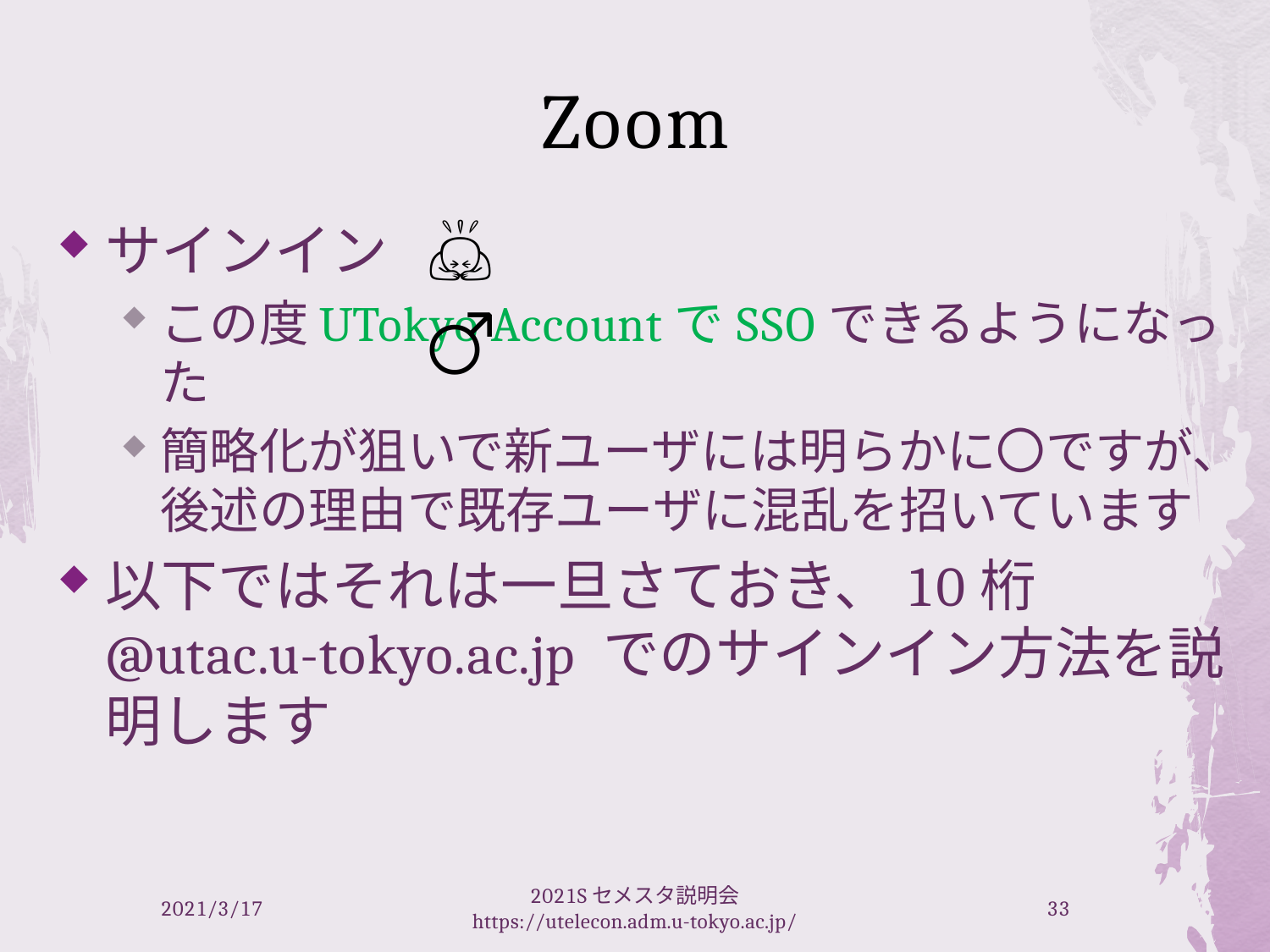

# Zoom
🙇‍♂️
サインイン
この度UTokyo AccountでSSOできるようになった
簡略化が狙いで新ユーザには明らかに〇ですが、後述の理由で既存ユーザに混乱を招いています
以下ではそれは一旦さておき、10桁@utac.u-tokyo.ac.jp でのサインイン方法を説明します
2021/3/17
2021Sセメスタ説明会 https://utelecon.adm.u-tokyo.ac.jp/
33